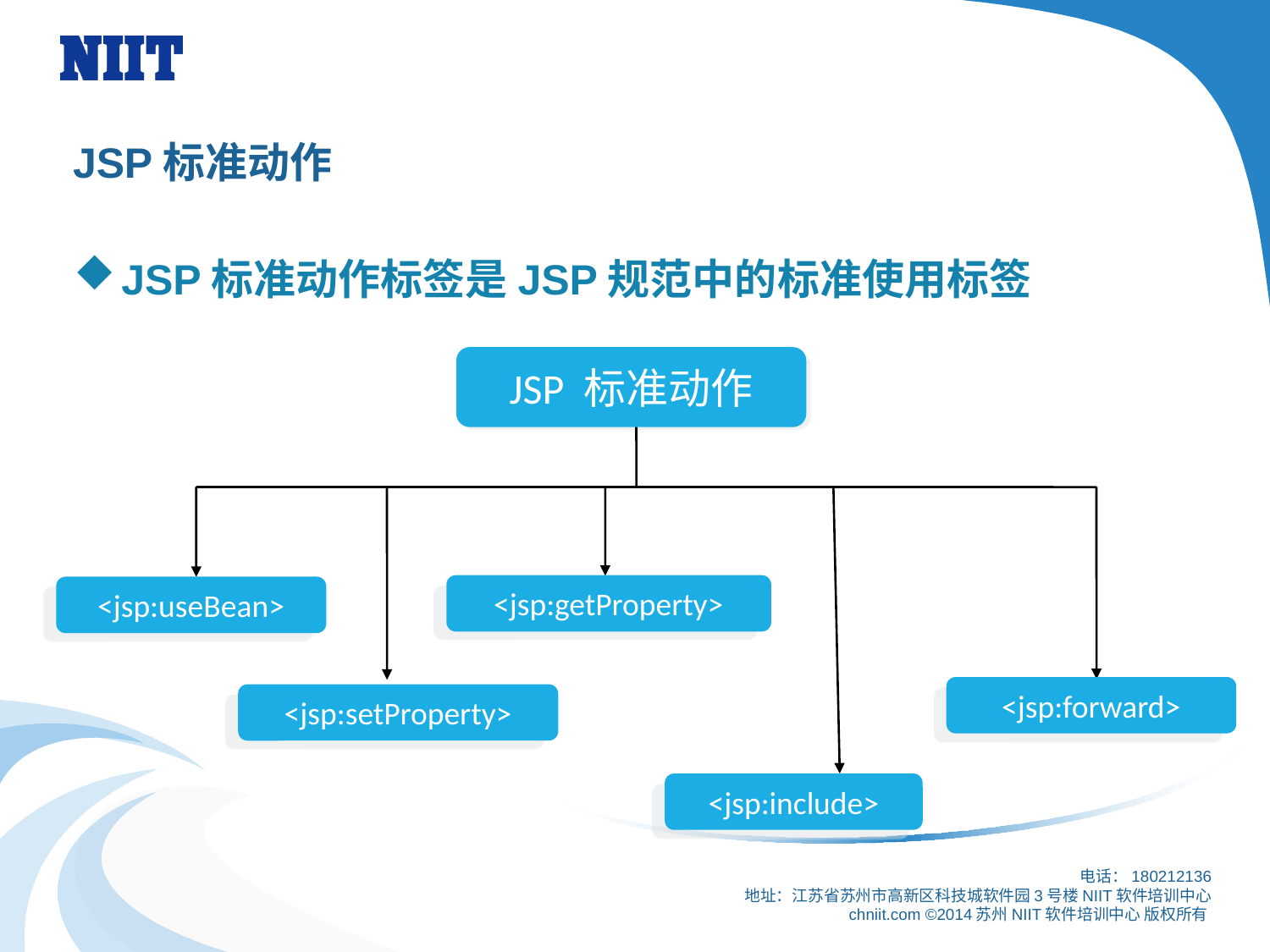

# JSP标准动作
JSP标准动作标签是JSP规范中的标准使用标签
JSP 标准动作

<jsp:getProperty>
<jsp:useBean>
<jsp:forward>
<jsp:setProperty>
<jsp:include>